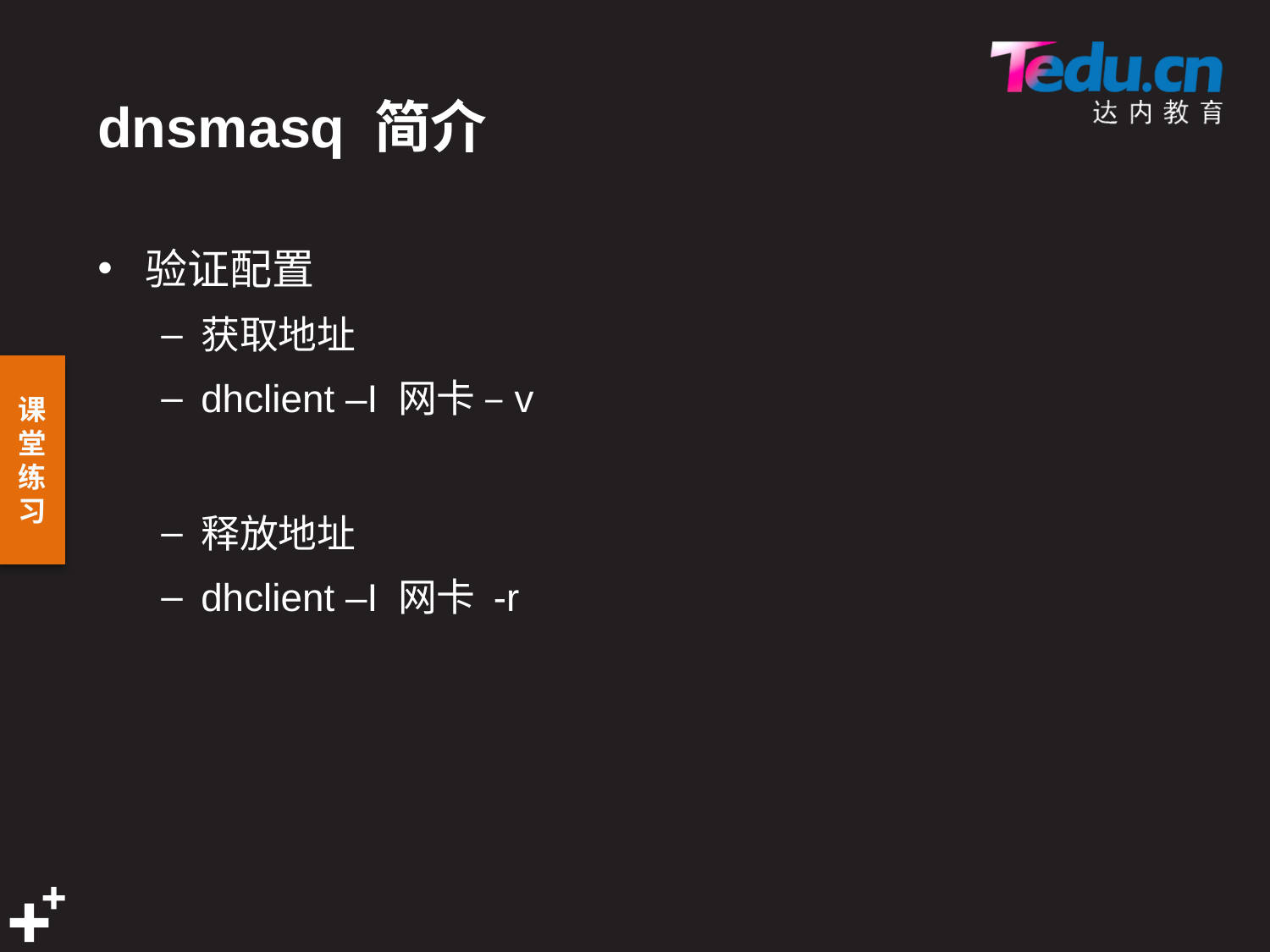

# dnsmasq 简介
验证配置
获取地址
dhclient –I 网卡 –v

释放地址
dhclient –I 网卡 -r